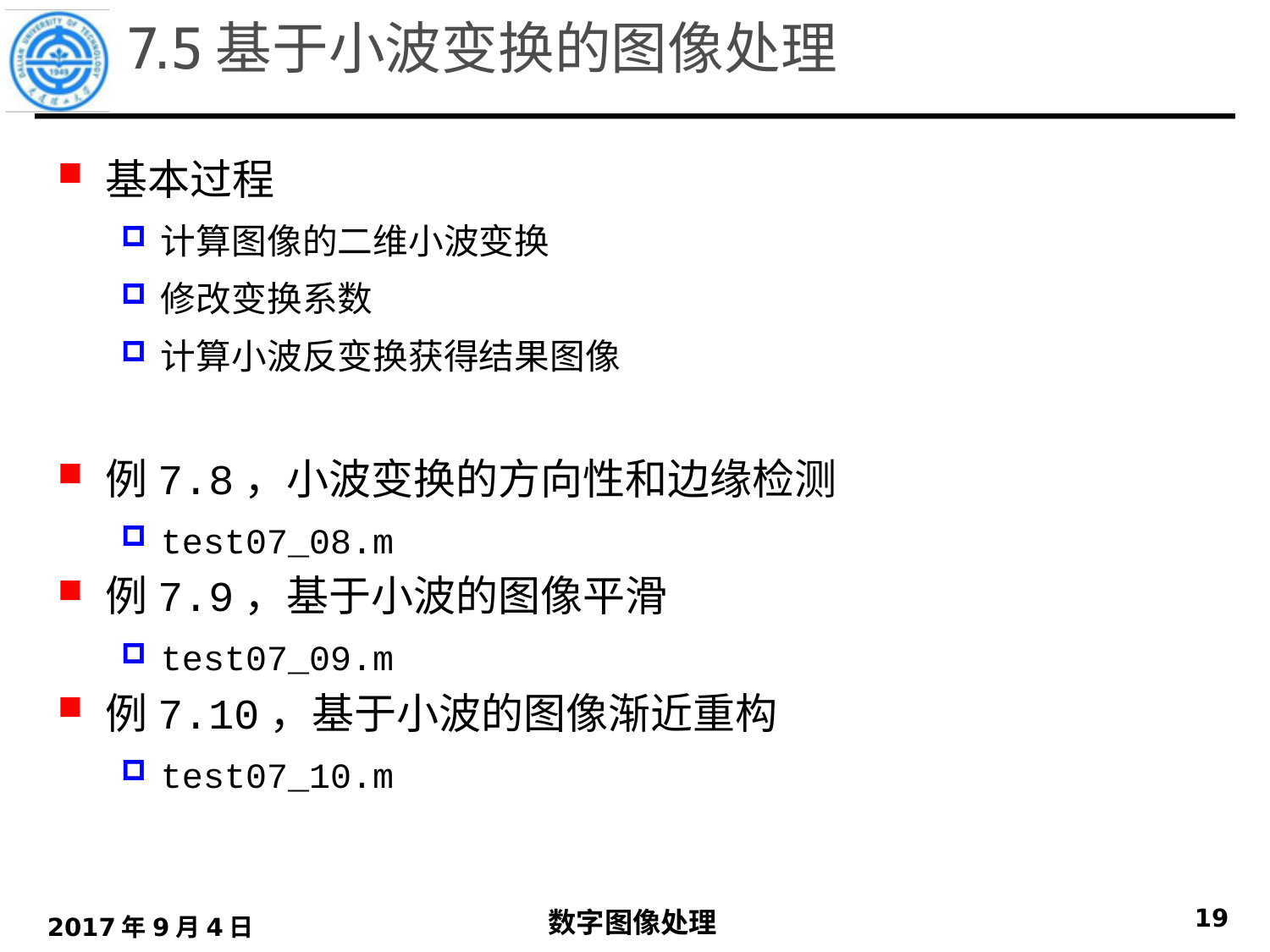

# 7.5基于小波变换的图像处理
基本过程
计算图像的二维小波变换
修改变换系数
计算小波反变换获得结果图像

例7.8，小波变换的方向性和边缘检测
test07_08.m
例7.9，基于小波的图像平滑
test07_09.m
例7.10，基于小波的图像渐近重构
test07_10.m